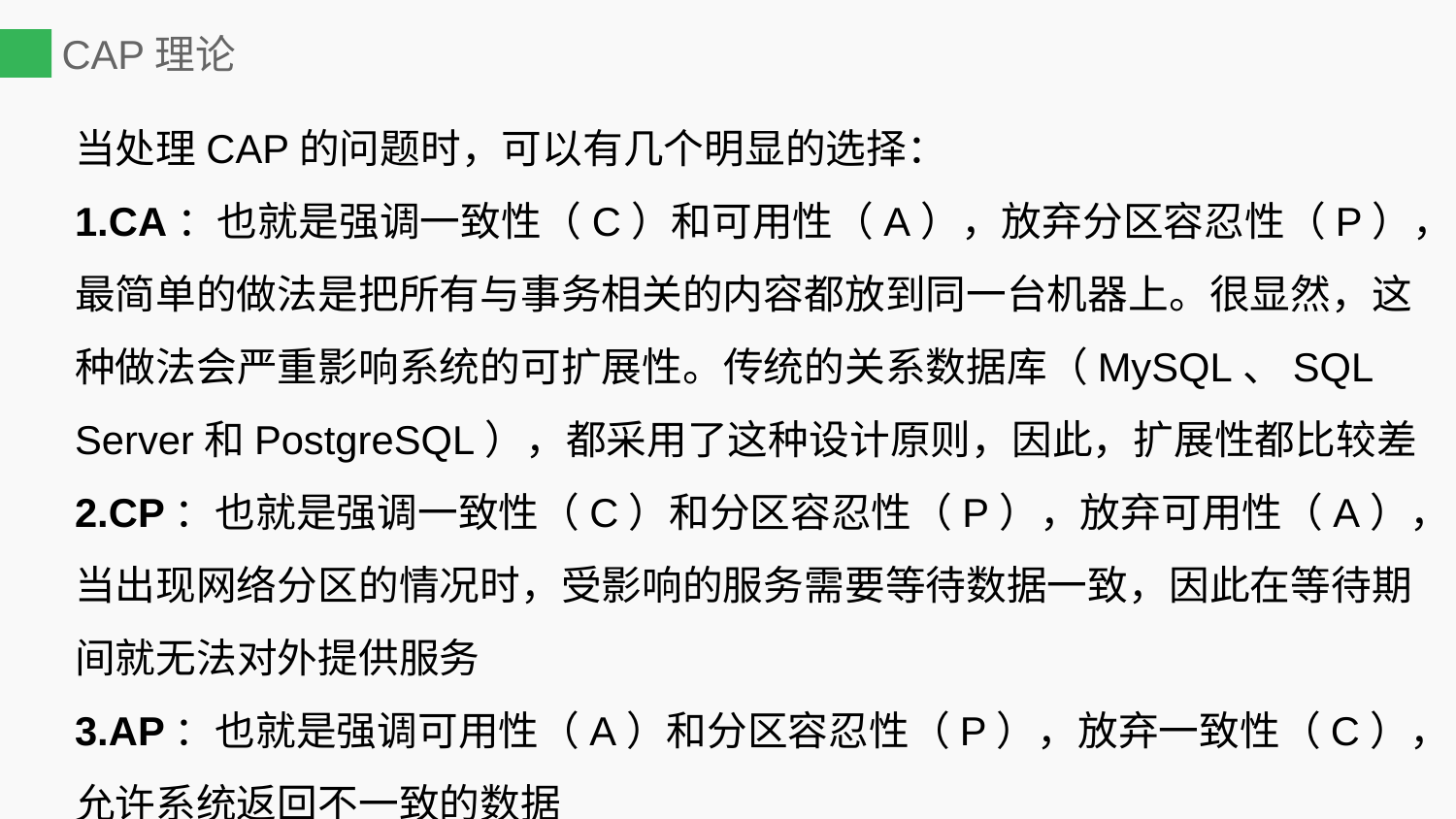

# CAP理论
当处理CAP的问题时，可以有几个明显的选择：
CA：也就是强调一致性（C）和可用性（A），放弃分区容忍性（P），最简单的做法是把所有与事务相关的内容都放到同一台机器上。很显然，这种做法会严重影响系统的可扩展性。传统的关系数据库（MySQL、SQL Server和PostgreSQL），都采用了这种设计原则，因此，扩展性都比较差
CP：也就是强调一致性（C）和分区容忍性（P），放弃可用性（A），当出现网络分区的情况时，受影响的服务需要等待数据一致，因此在等待期间就无法对外提供服务
AP：也就是强调可用性（A）和分区容忍性（P），放弃一致性（C），允许系统返回不一致的数据